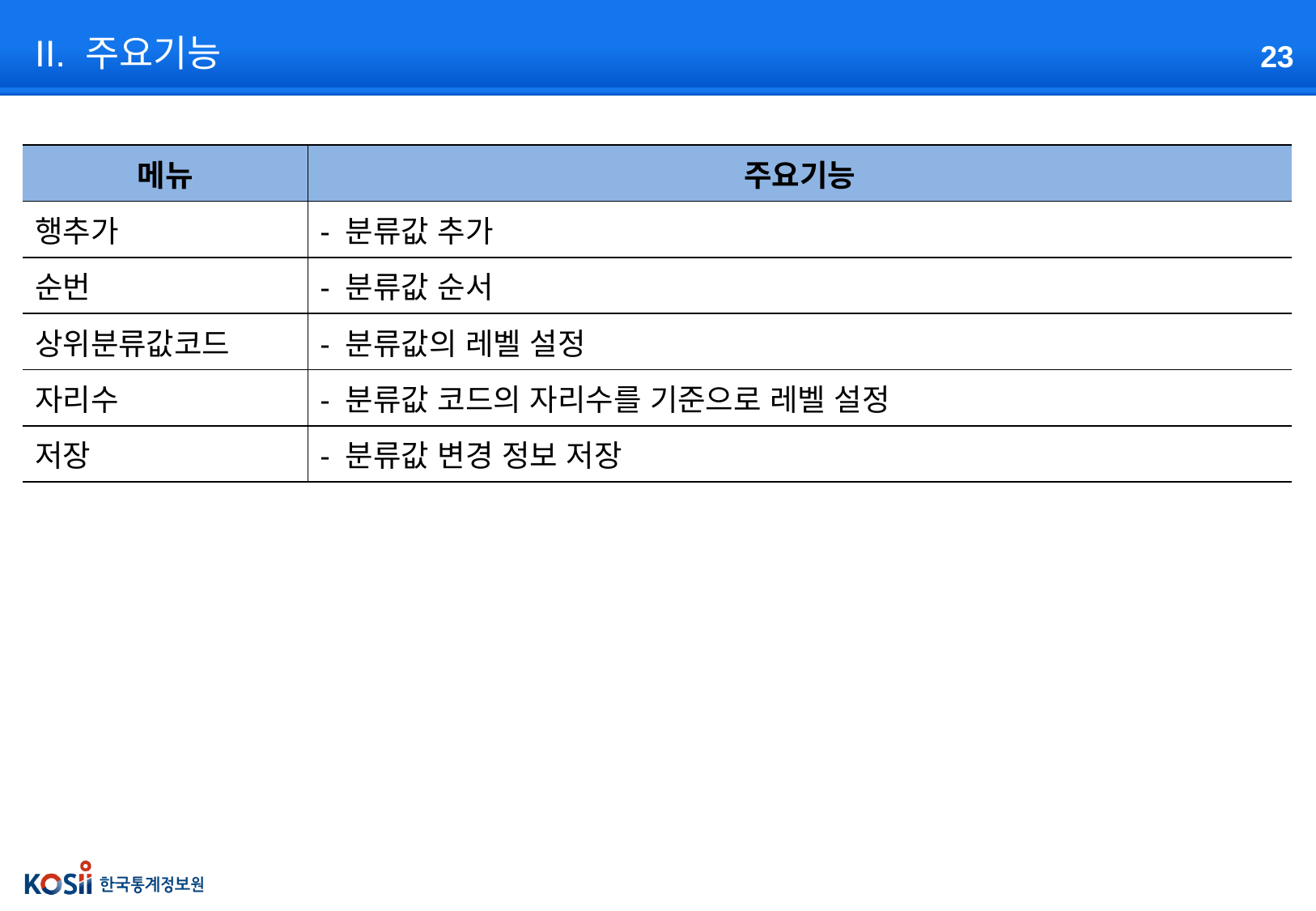

# II. 주요기능
| 메뉴 | 주요기능 |
| --- | --- |
| 행추가 | - 분류값 추가 |
| 순번 | - 분류값 순서 |
| 상위분류값코드 | - 분류값의 레벨 설정 |
| 자리수 | - 분류값 코드의 자리수를 기준으로 레벨 설정 |
| 저장 | - 분류값 변경 정보 저장 |